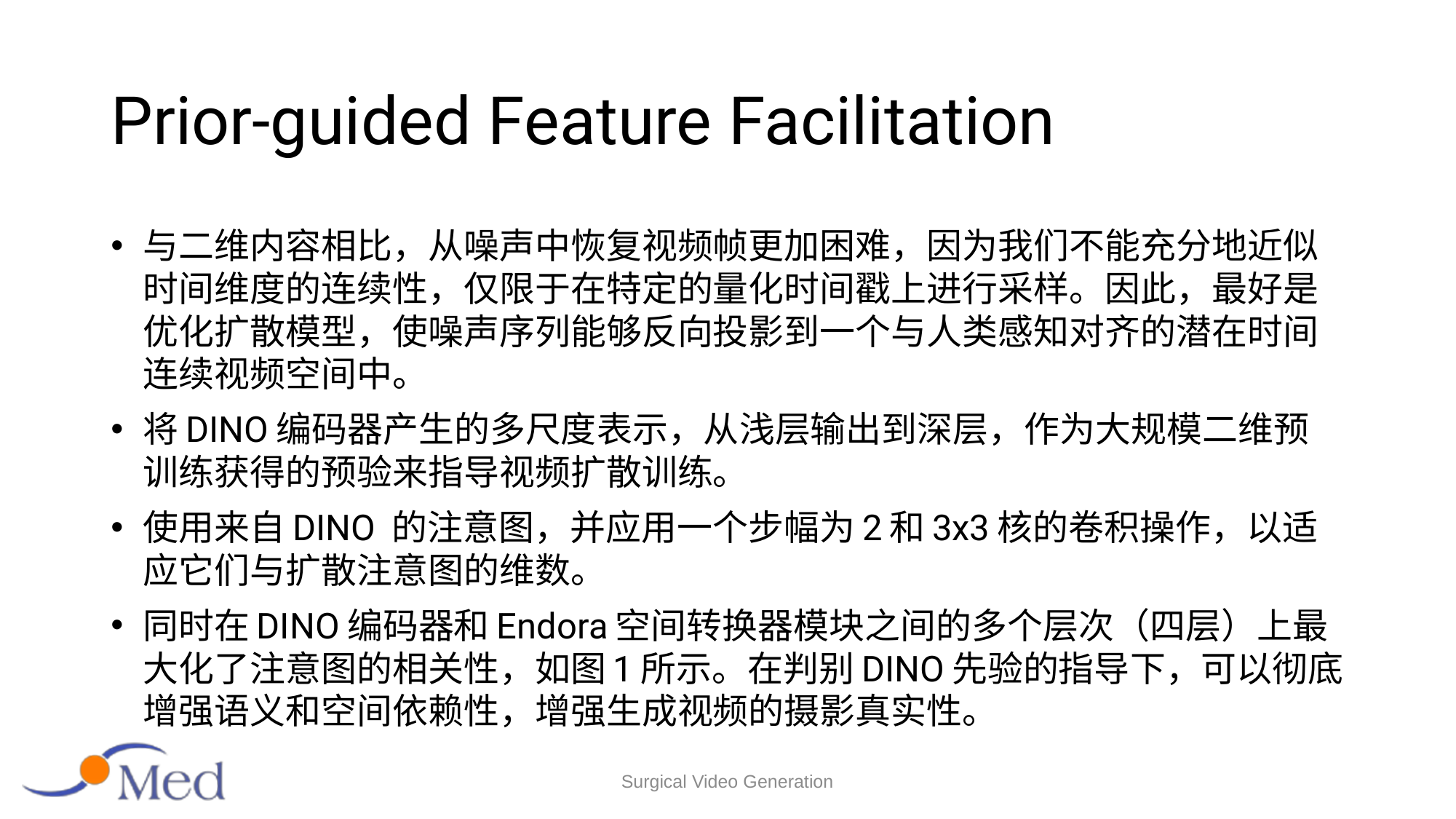

# Prior-guided Feature Facilitation
与二维内容相比，从噪声中恢复视频帧更加困难，因为我们不能充分地近似时间维度的连续性，仅限于在特定的量化时间戳上进行采样。因此，最好是优化扩散模型，使噪声序列能够反向投影到一个与人类感知对齐的潜在时间连续视频空间中。
将DINO编码器产生的多尺度表示，从浅层输出到深层，作为大规模二维预训练获得的预验来指导视频扩散训练。
使用来自DINO 的注意图，并应用一个步幅为2和3x3核的卷积操作，以适应它们与扩散注意图的维数。
同时在DINO编码器和Endora空间转换器模块之间的多个层次（四层）上最大化了注意图的相关性，如图1所示。在判别DINO先验的指导下，可以彻底增强语义和空间依赖性，增强生成视频的摄影真实性。

Surgical Video Generation
6